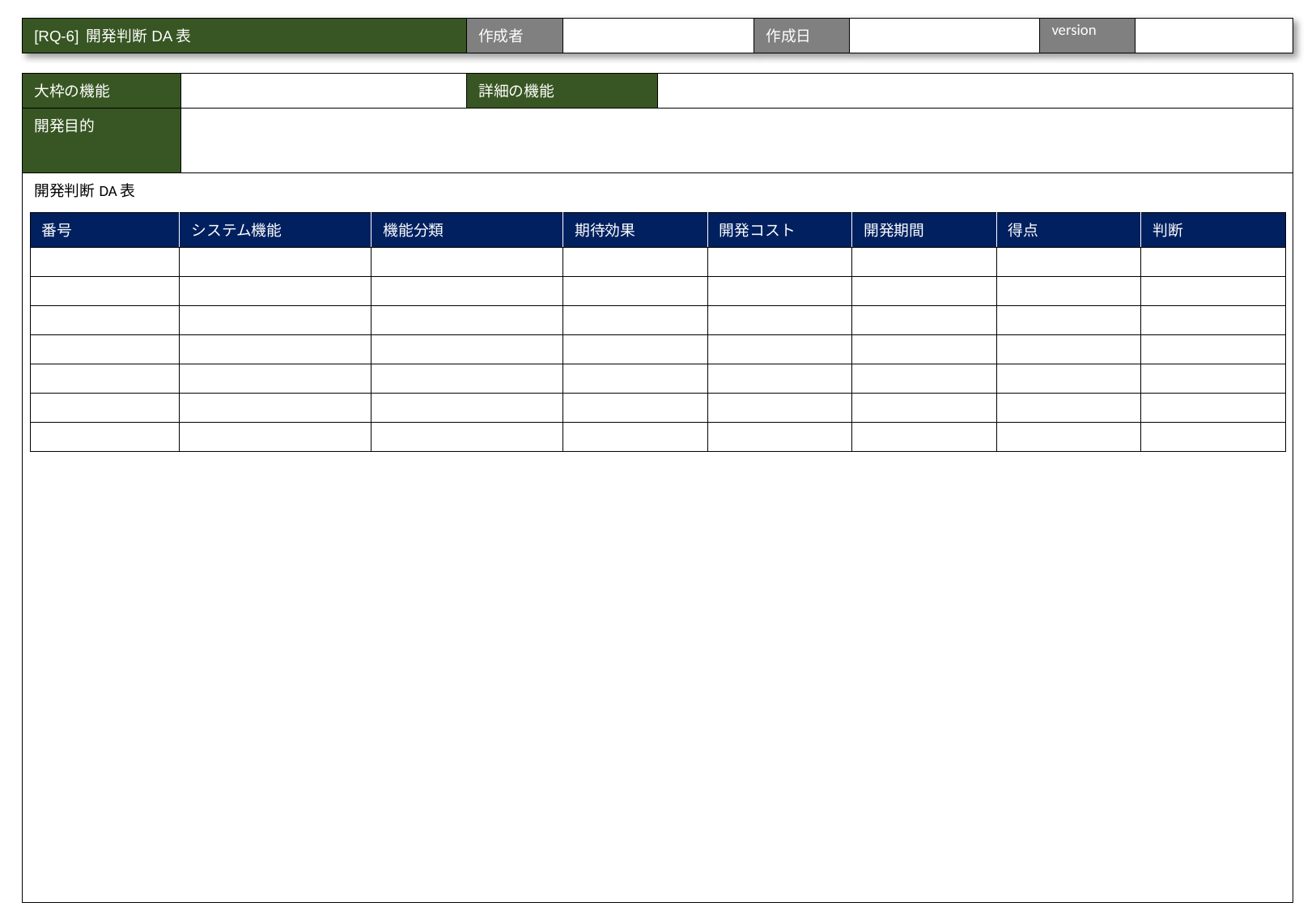

| 番号 | システム機能 | 機能分類 | 期待効果 | 開発コスト | 開発期間 | 得点 | 判断 |
| --- | --- | --- | --- | --- | --- | --- | --- |
|  |  |  |  |  |  |  |  |
|  |  |  |  |  |  |  |  |
|  |  |  |  |  |  |  |  |
|  |  |  |  |  |  |  |  |
|  |  |  |  |  |  |  |  |
|  |  |  |  |  |  |  |  |
|  |  |  |  |  |  |  |  |